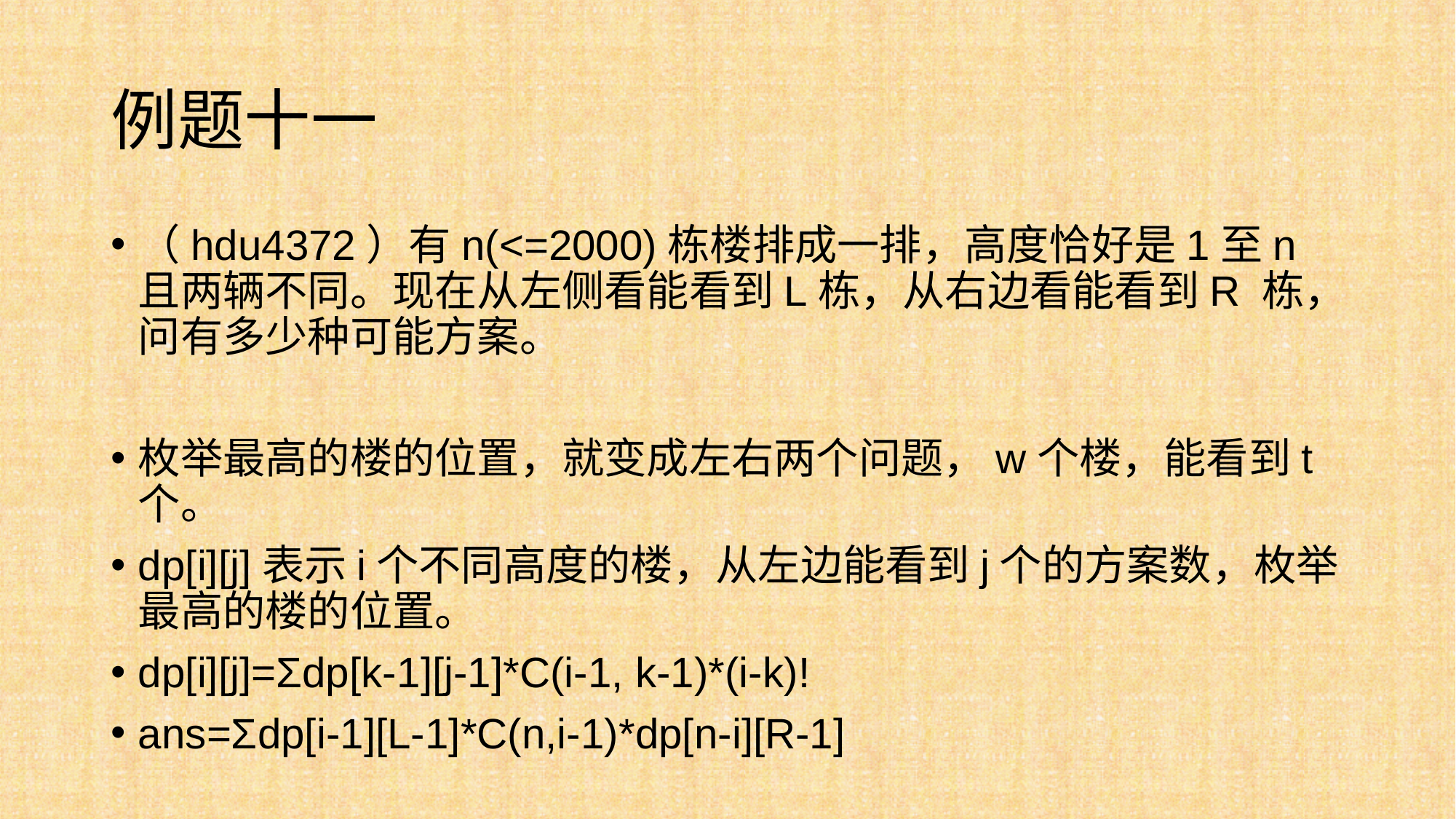

# 例题十一
（hdu4372）有n(<=2000)栋楼排成一排，高度恰好是1至n 且两辆不同。现在从左侧看能看到L栋，从右边看能看到R 栋，问有多少种可能方案。

枚举最高的楼的位置，就变成左右两个问题，w个楼，能看到t个。
dp[i][j]表示i个不同高度的楼，从左边能看到j个的方案数，枚举最高的楼的位置。
dp[i][j]=Σdp[k-1][j-1]*C(i-1, k-1)*(i-k)!
ans=Σdp[i-1][L-1]*C(n,i-1)*dp[n-i][R-1]